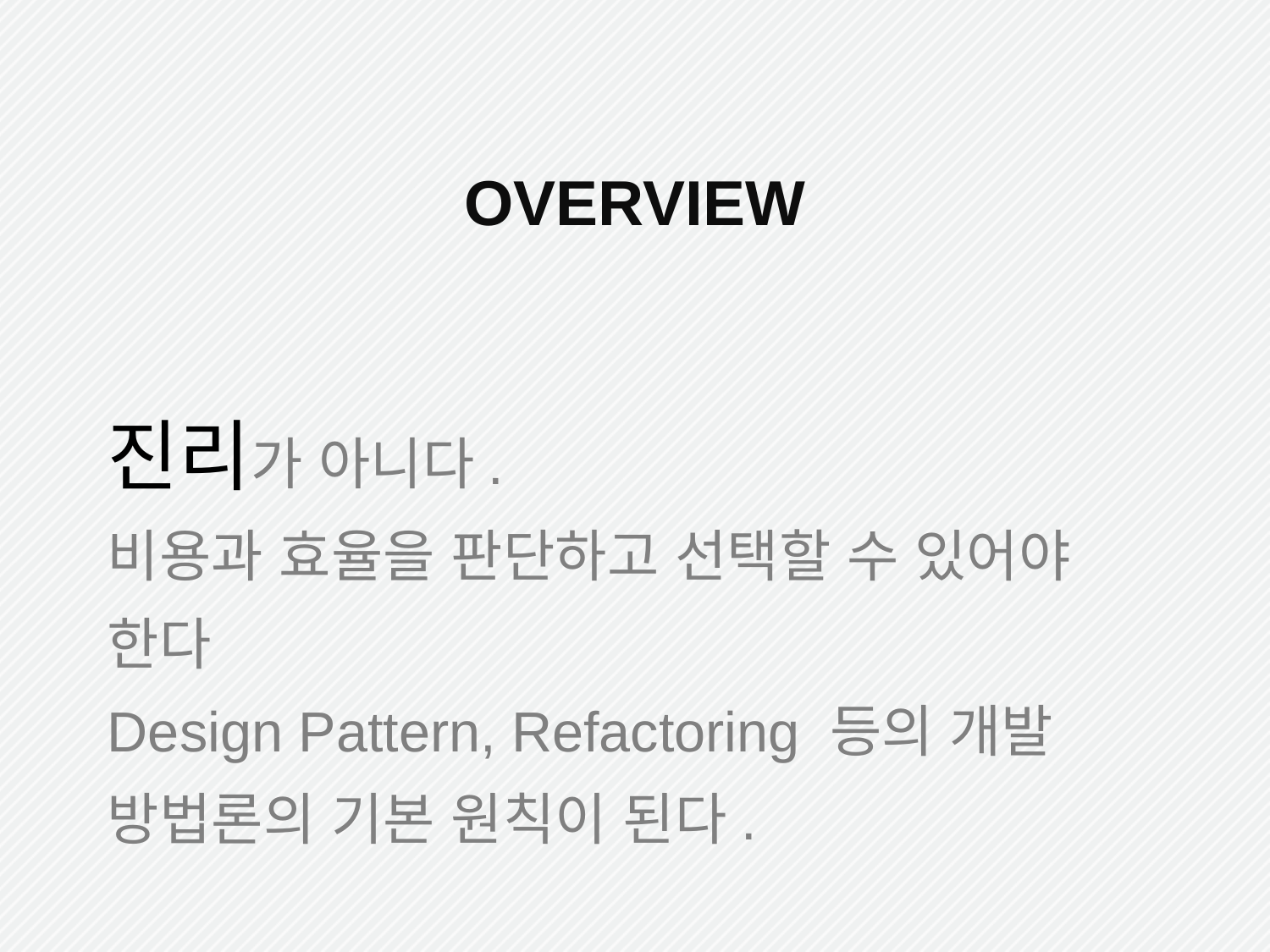

OVERVIEW
진리가 아니다.
비용과 효율을 판단하고 선택할 수 있어야 한다
Design Pattern, Refactoring 등의 개발 방법론의 기본 원칙이 된다.